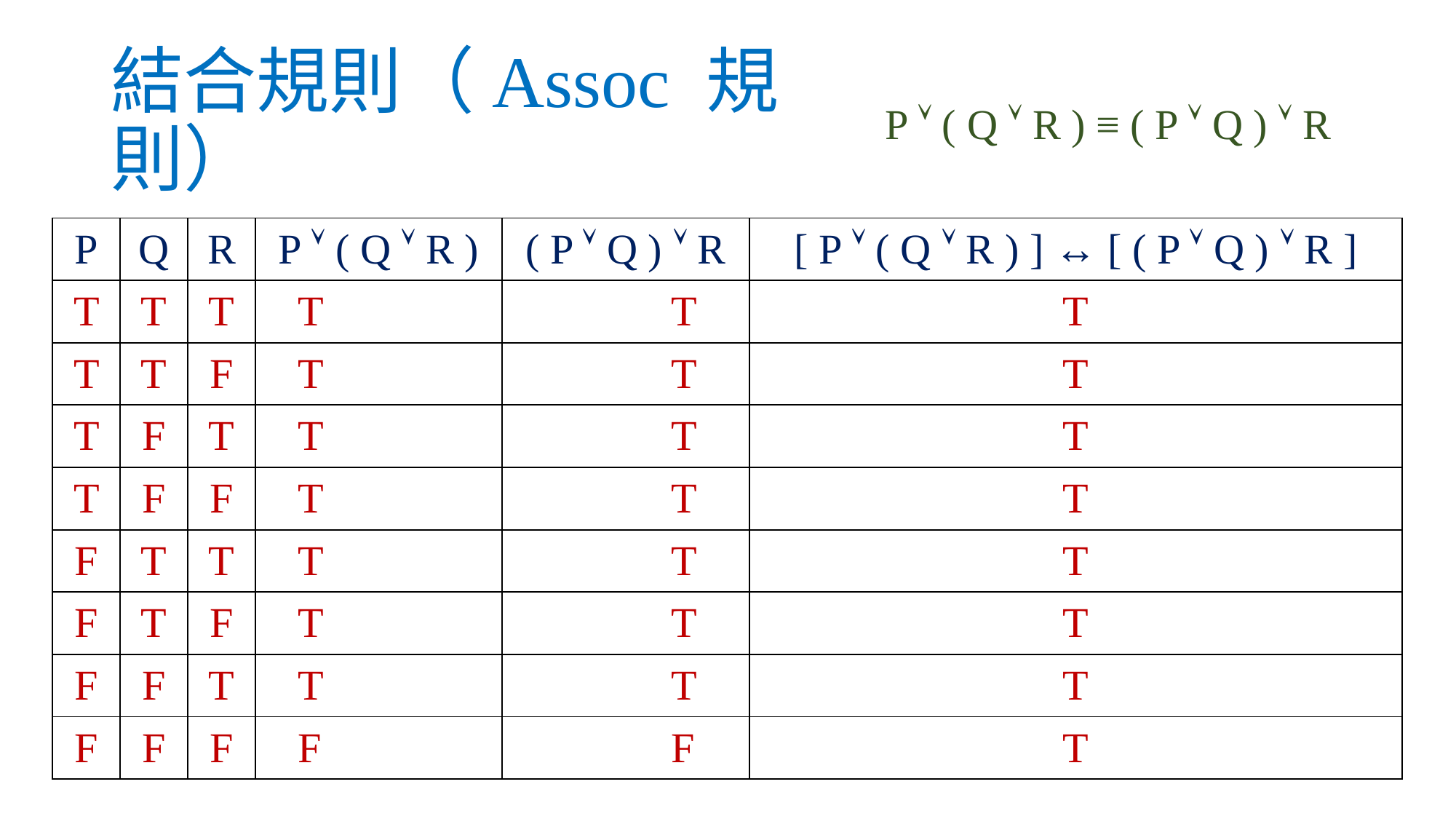

# 結合規則（Assoc 規則）
P ∨ ( Q ∨ R ) ≡ ( P ∨ Q ) ∨ R
| P | Q | R | P ∨ ( Q ∨ R ) | ( P ∨ Q ) ∨ R | [ P ∨ ( Q ∨ R ) ] ↔︎ [ ( P ∨ Q ) ∨ R ] |
| --- | --- | --- | --- | --- | --- |
| T | T | T | T | T | T |
| T | T | F | T | T | T |
| T | F | T | T | T | T |
| T | F | F | T | T | T |
| F | T | T | T | T | T |
| F | T | F | T | T | T |
| F | F | T | T | T | T |
| F | F | F | F | F | T |